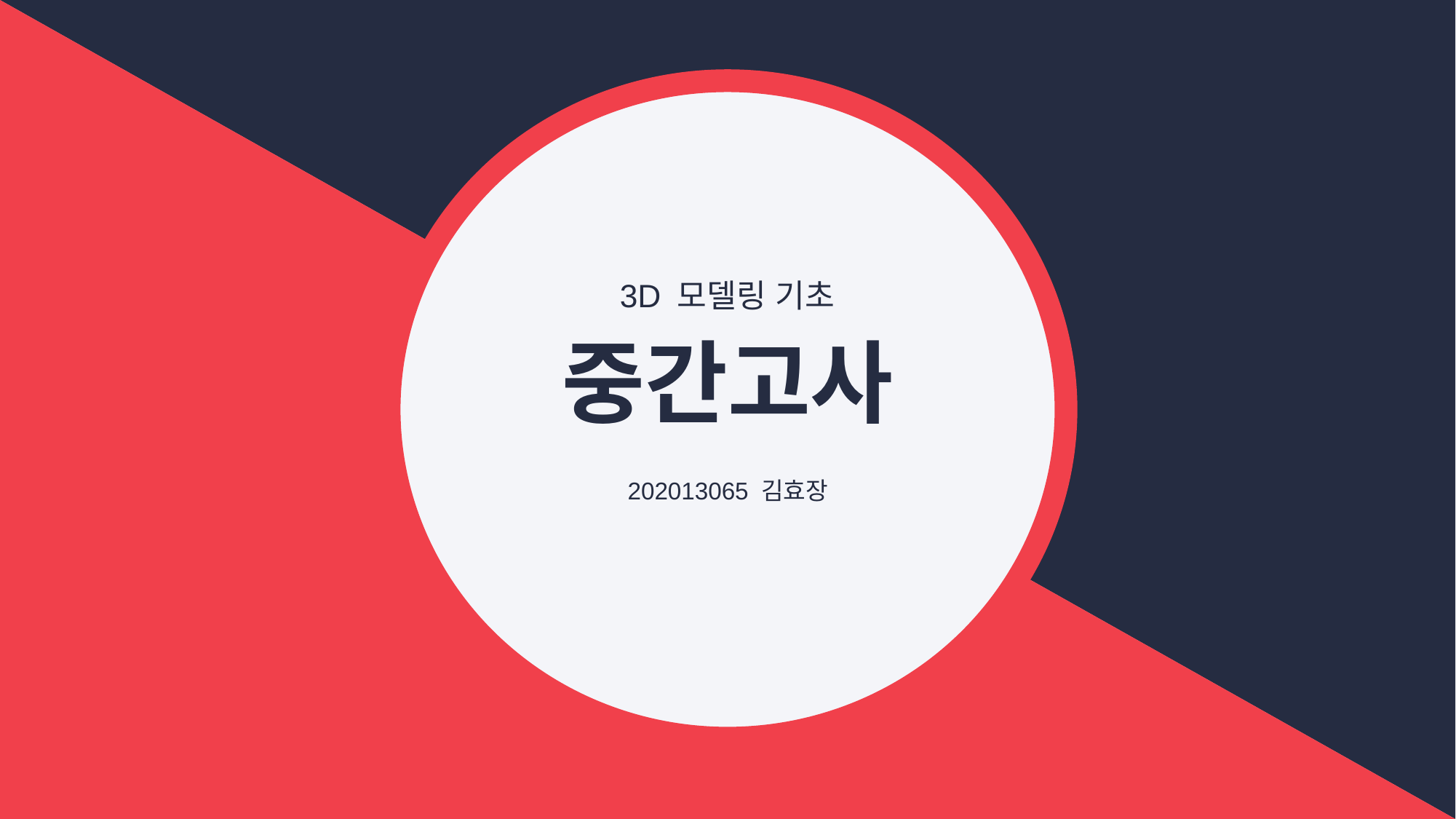

3D 모델링 기초
# 중간고사
202013065 김효장